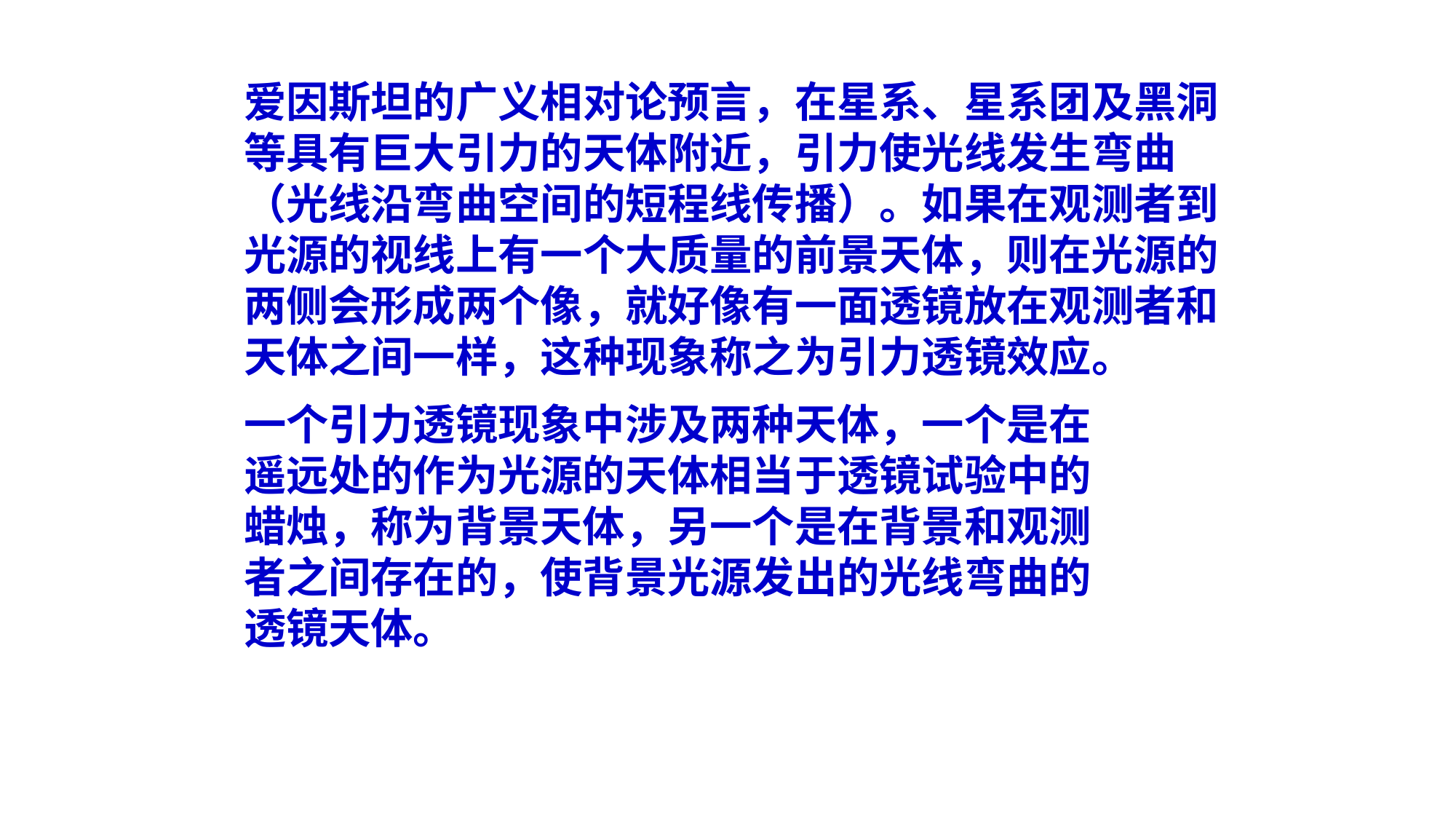

爱因斯坦的广义相对论预言，在星系、星系团及黑洞等具有巨大引力的天体附近，引力使光线发生弯曲（光线沿弯曲空间的短程线传播）。如果在观测者到光源的视线上有一个大质量的前景天体，则在光源的两侧会形成两个像，就好像有一面透镜放在观测者和天体之间一样，这种现象称之为引力透镜效应。
一个引力透镜现象中涉及两种天体，一个是在遥远处的作为光源的天体相当于透镜试验中的蜡烛，称为背景天体，另一个是在背景和观测者之间存在的，使背景光源发出的光线弯曲的透镜天体。